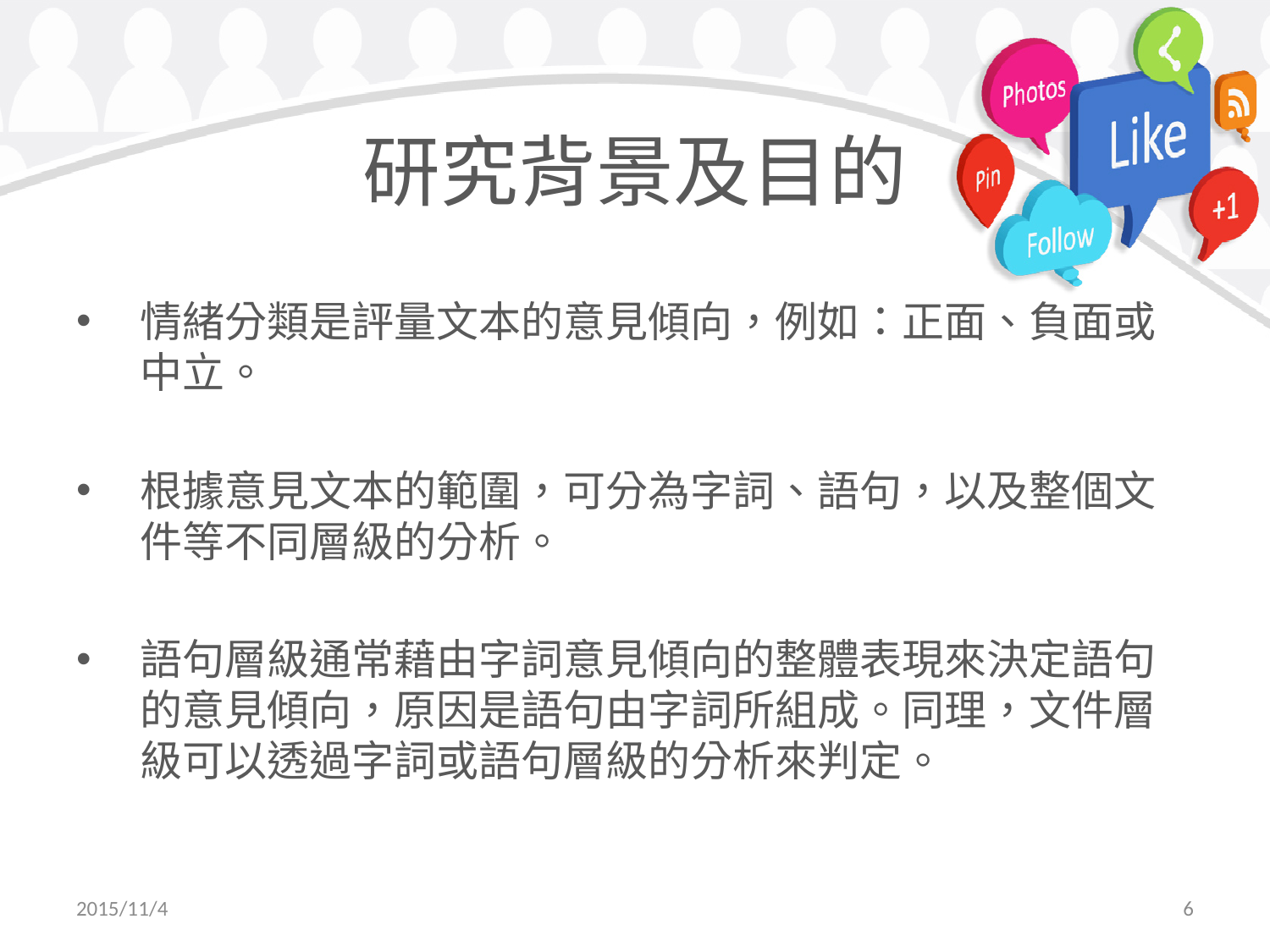

# 研究背景及目的
情緒分類是評量文本的意見傾向，例如：正面、負面或中立。

根據意見文本的範圍，可分為字詞、語句，以及整個文件等不同層級的分析。

語句層級通常藉由字詞意見傾向的整體表現來決定語句的意見傾向，原因是語句由字詞所組成。同理，文件層級可以透過字詞或語句層級的分析來判定。
2015/11/4
6